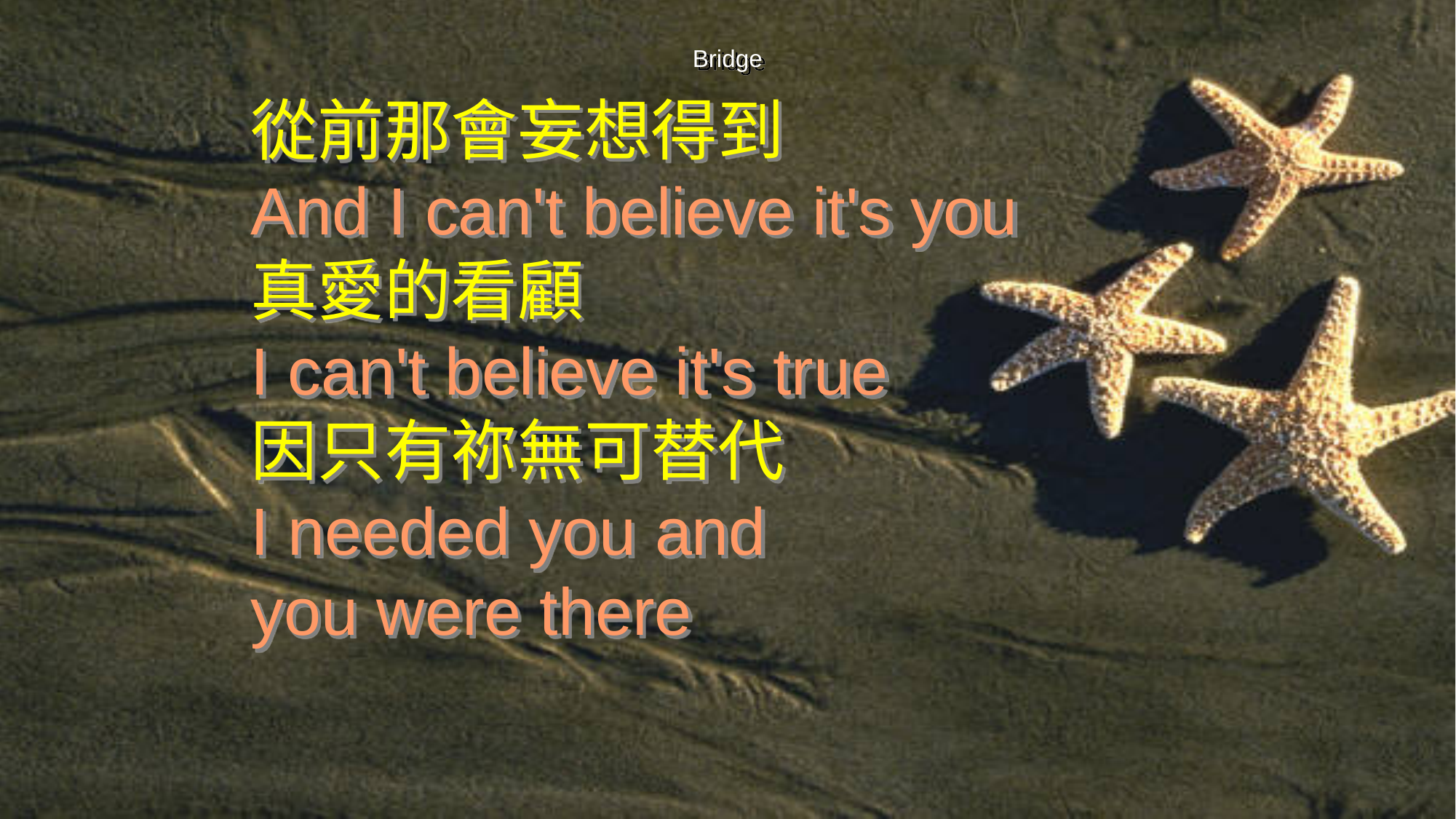

Bridge
從前那會妄想得到
And I can't believe it's you
真愛的看顧
I can't believe it's true
因只有祢無可替代
I needed you and
you were there